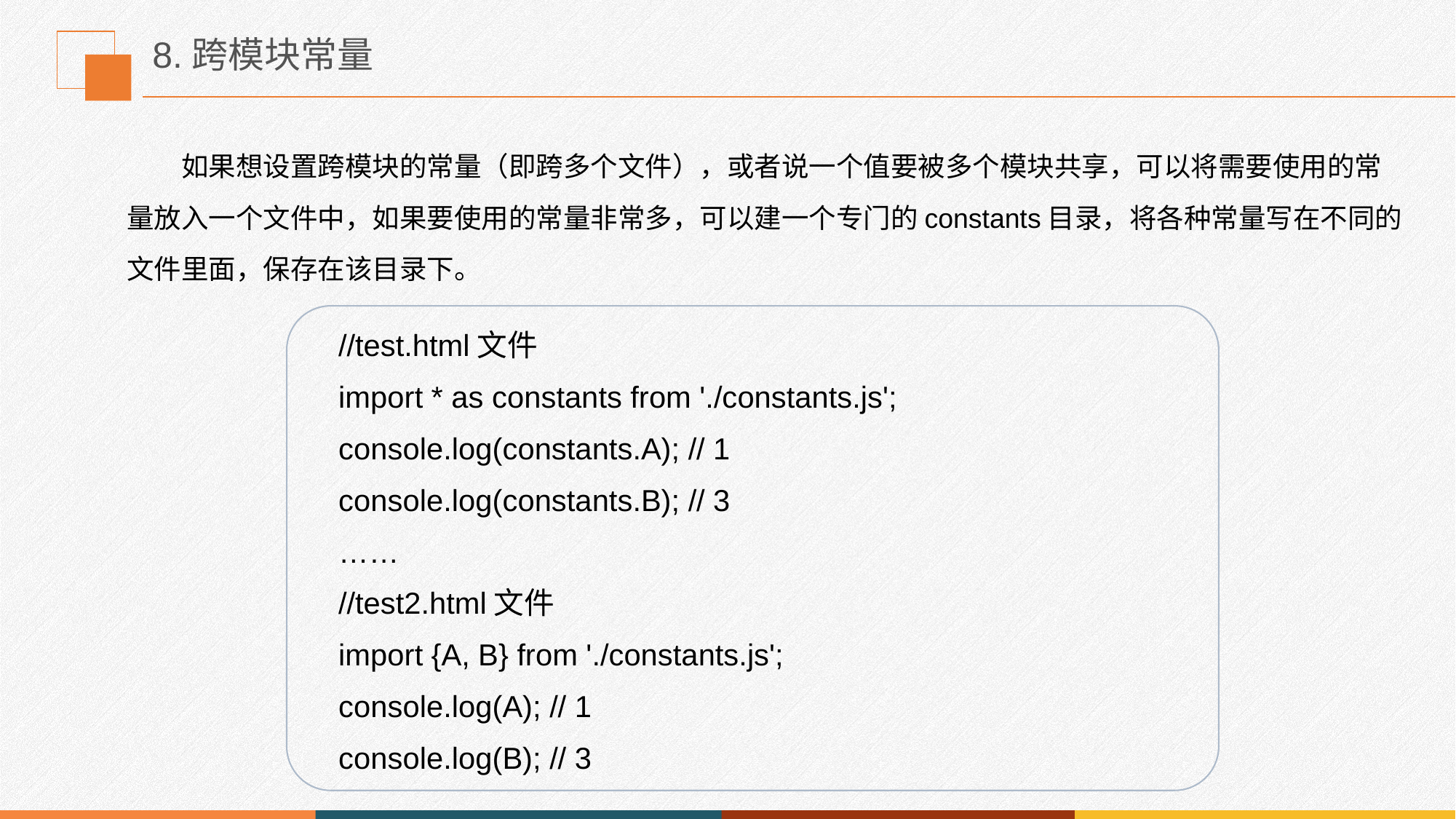

# 8.跨模块常量
如果想设置跨模块的常量（即跨多个文件），或者说一个值要被多个模块共享，可以将需要使用的常量放入一个文件中，如果要使用的常量非常多，可以建一个专门的constants目录，将各种常量写在不同的文件里面，保存在该目录下。

//test.html文件
import * as constants from './constants.js';
console.log(constants.A); // 1
console.log(constants.B); // 3
……
//test2.html文件
import {A, B} from './constants.js';
console.log(A); // 1
console.log(B); // 3